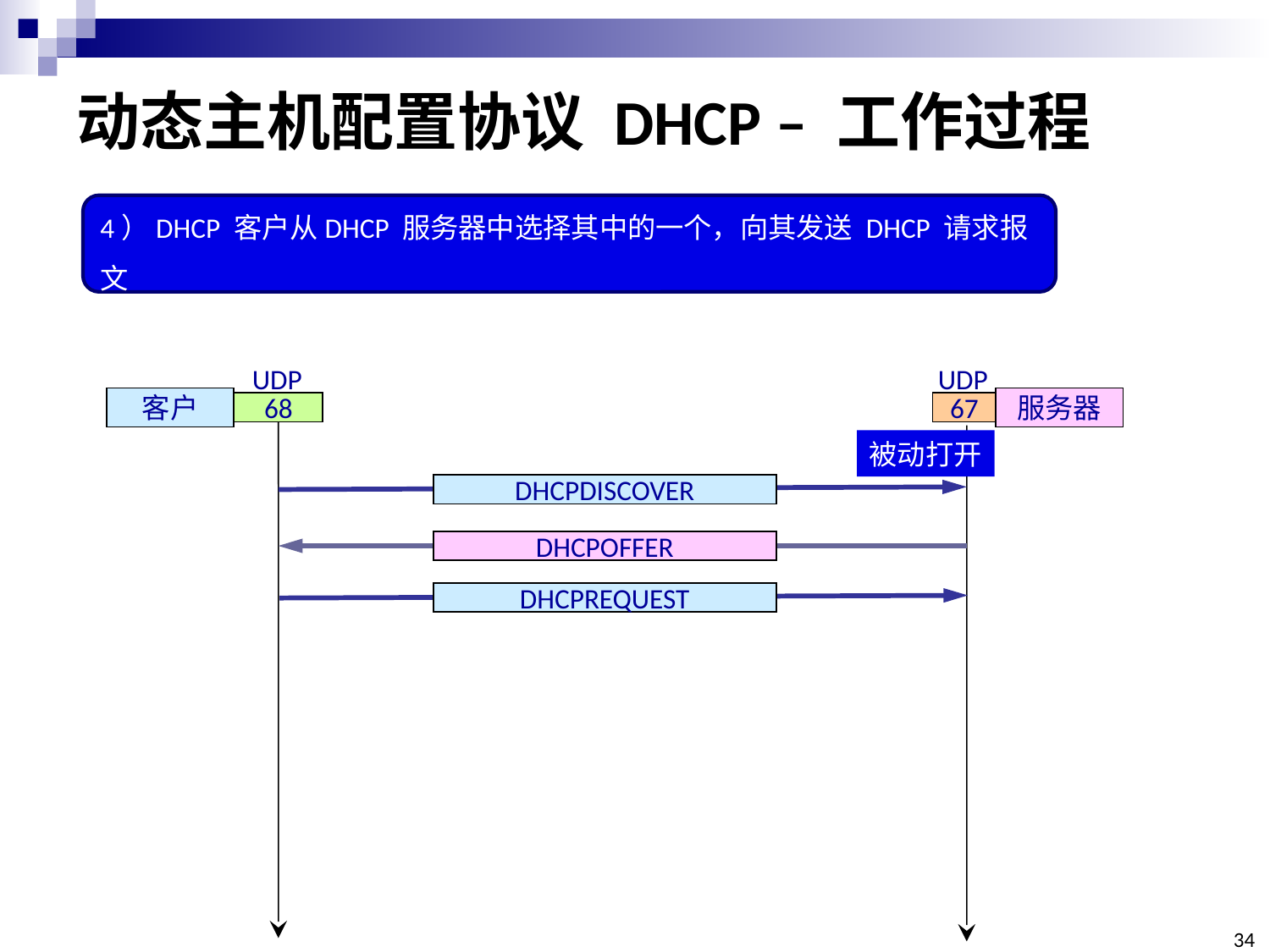

# 动态主机配置协议 DHCP – 工作过程
4）DHCP 客户从DHCP 服务器中选择其中的一个，向其发送 DHCP 请求报文
UDP
UDP
客户
服务器
68
67

被动打开
DHCPDISCOVER

DHCPOFFER

DHCPREQUEST

34